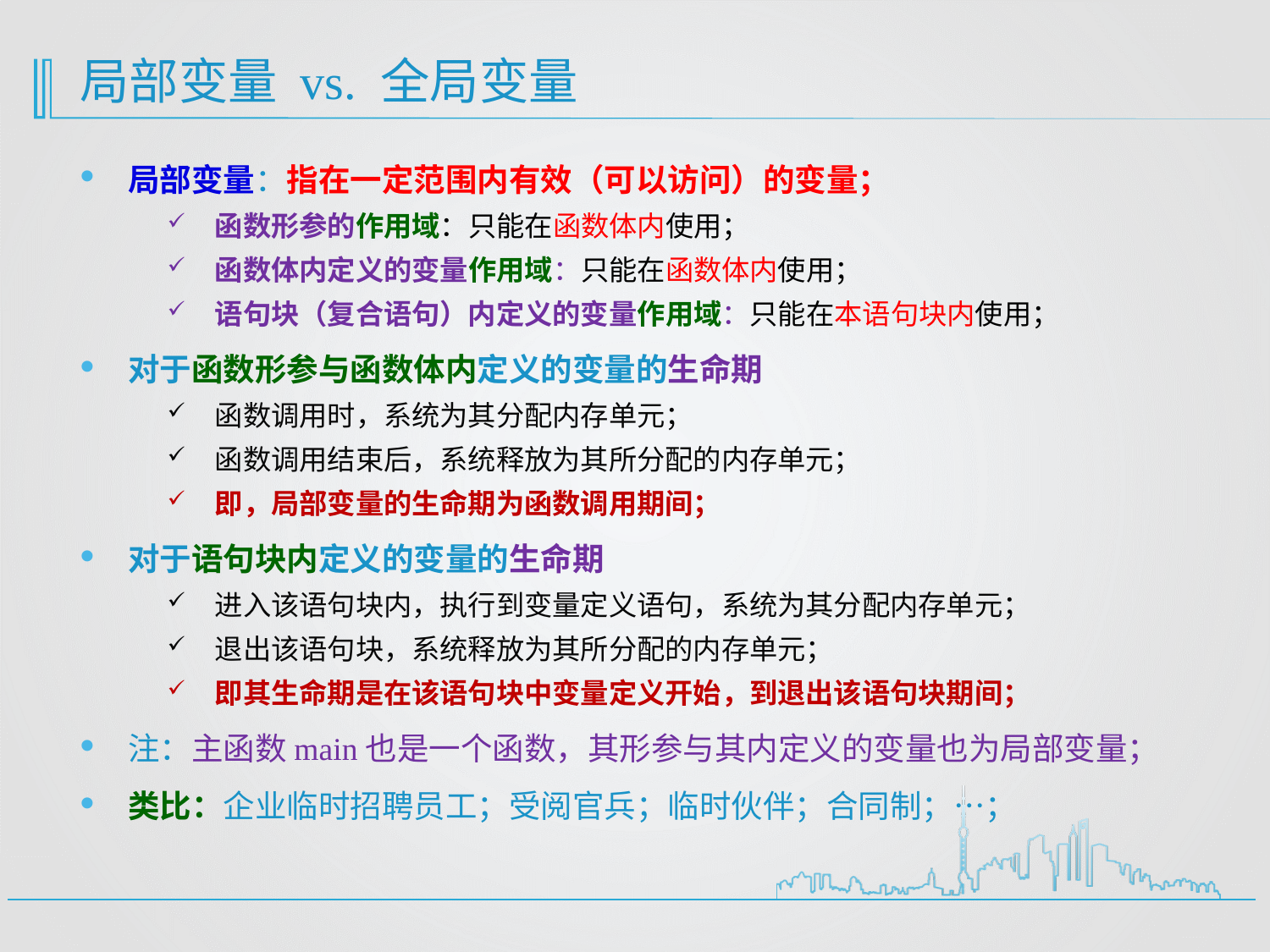

# 局部变量 vs. 全局变量
局部变量：指在一定范围内有效（可以访问）的变量；
函数形参的作用域：只能在函数体内使用；
函数体内定义的变量作用域：只能在函数体内使用；
语句块（复合语句）内定义的变量作用域：只能在本语句块内使用；
对于函数形参与函数体内定义的变量的生命期
函数调用时，系统为其分配内存单元；
函数调用结束后，系统释放为其所分配的内存单元；
即，局部变量的生命期为函数调用期间；
对于语句块内定义的变量的生命期
进入该语句块内，执行到变量定义语句，系统为其分配内存单元；
退出该语句块，系统释放为其所分配的内存单元；
即其生命期是在该语句块中变量定义开始，到退出该语句块期间；
注：主函数main也是一个函数，其形参与其内定义的变量也为局部变量；
类比：企业临时招聘员工；受阅官兵；临时伙伴；合同制；…；